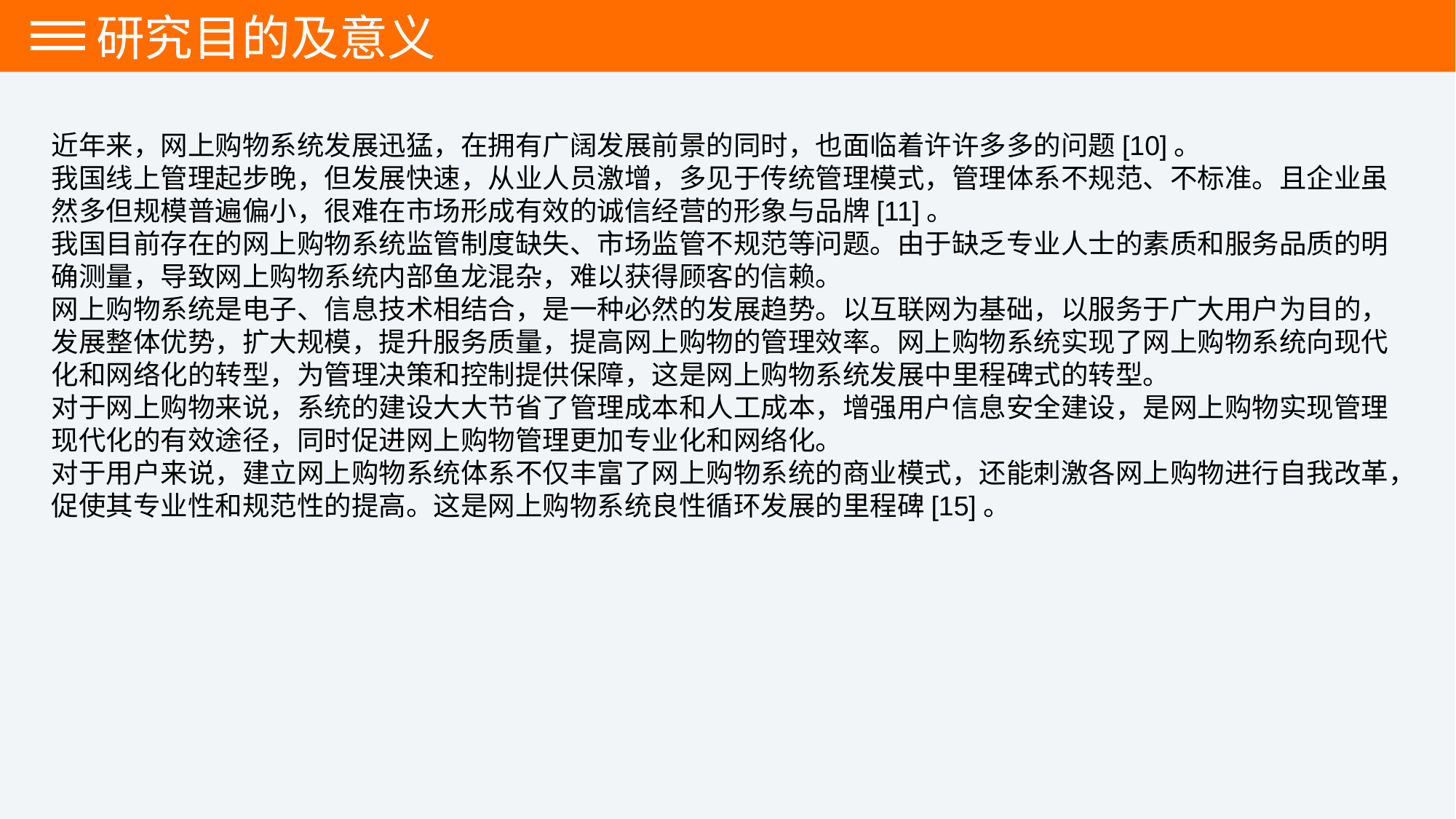

研究目的及意义
近年来，网上购物系统发展迅猛，在拥有广阔发展前景的同时，也面临着许许多多的问题[10]。
我国线上管理起步晚，但发展快速，从业人员激增，多见于传统管理模式，管理体系不规范、不标准。且企业虽然多但规模普遍偏小，很难在市场形成有效的诚信经营的形象与品牌[11]。
我国目前存在的网上购物系统监管制度缺失、市场监管不规范等问题。由于缺乏专业人士的素质和服务品质的明确测量，导致网上购物系统内部鱼龙混杂，难以获得顾客的信赖。
网上购物系统是电子、信息技术相结合，是一种必然的发展趋势。以互联网为基础，以服务于广大用户为目的，发展整体优势，扩大规模，提升服务质量，提高网上购物的管理效率。网上购物系统实现了网上购物系统向现代化和网络化的转型，为管理决策和控制提供保障，这是网上购物系统发展中里程碑式的转型。
对于网上购物来说，系统的建设大大节省了管理成本和人工成本，增强用户信息安全建设，是网上购物实现管理现代化的有效途径，同时促进网上购物管理更加专业化和网络化。
对于用户来说，建立网上购物系统体系不仅丰富了网上购物系统的商业模式，还能刺激各网上购物进行自我改革，促使其专业性和规范性的提高。这是网上购物系统良性循环发展的里程碑[15]。